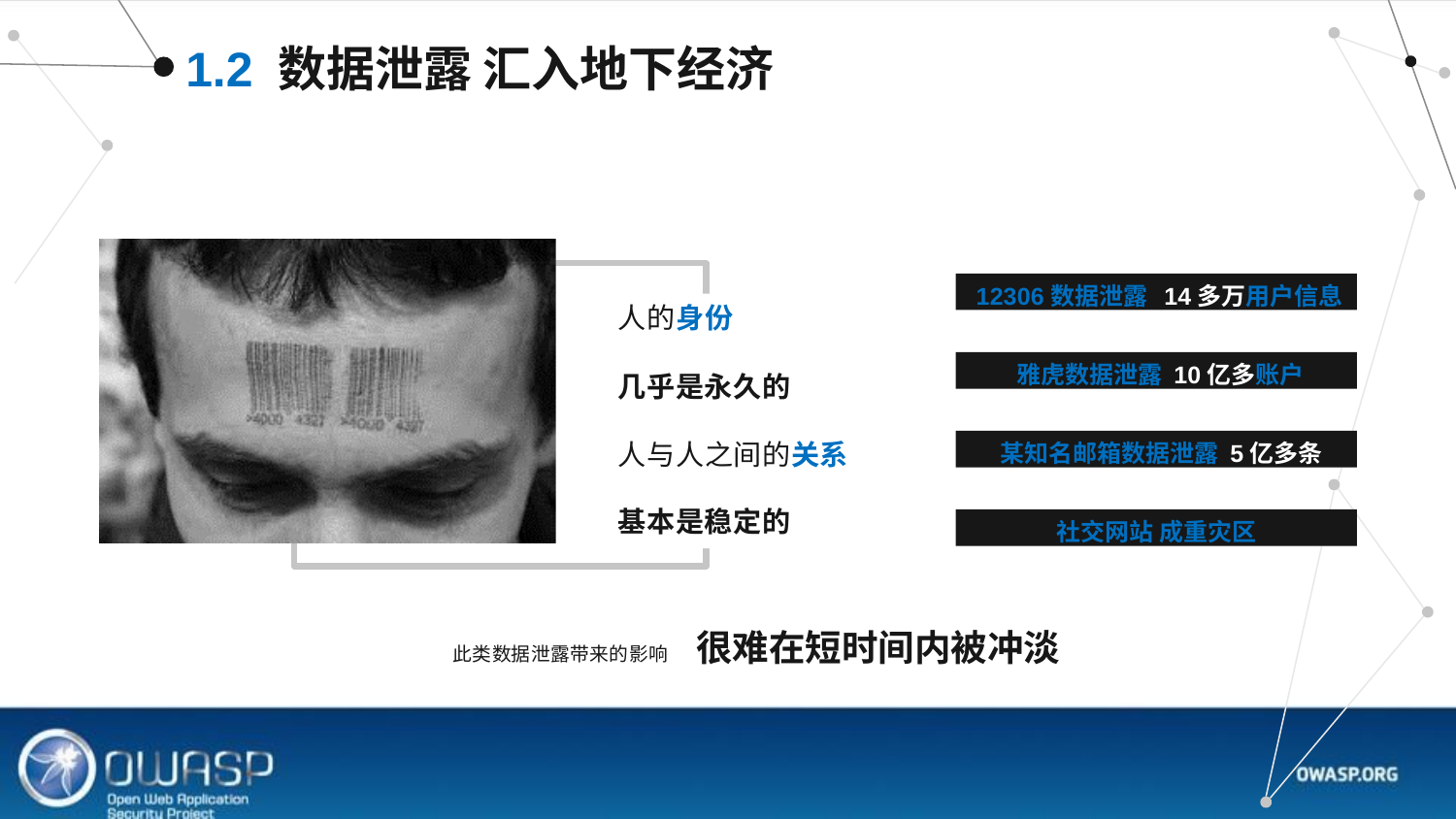

# 1.2 数据泄露 汇入地下经济

12306数据泄露 14多万用户信息

人的身份
雅虎数据泄露 10亿多账户
几乎是永久的
某知名邮箱数据泄露 5亿多条
人与人之间的关系

基本是稳定的
社交网站 成重灾区

此类数据泄露带来的影响	很难在短时间内被冲淡